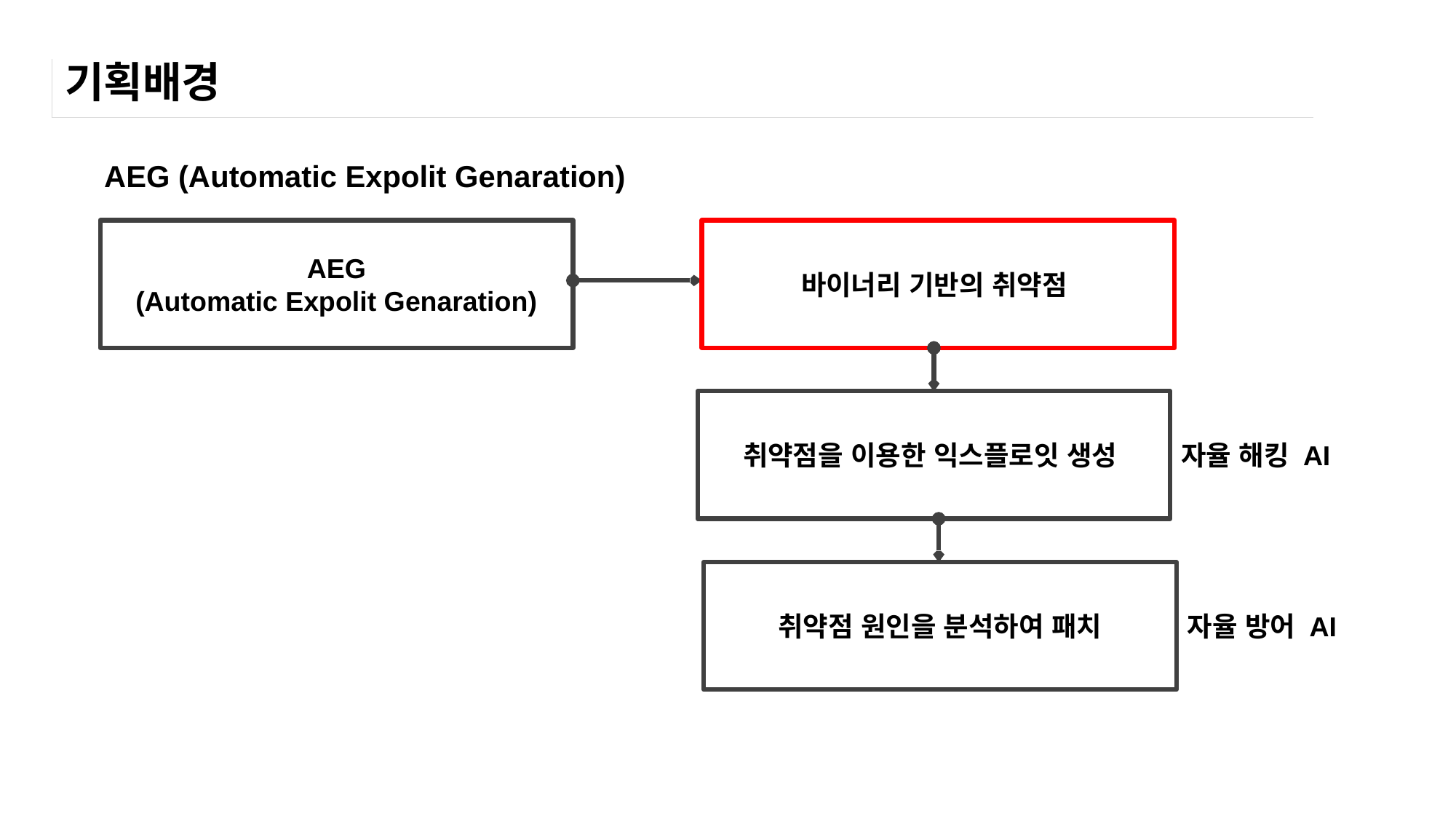

# 기획배경
AEG (Automatic Expolit Genaration)
AEG
(Automatic Expolit Genaration)
바이너리 기반의 취약점
취약점을 이용한 익스플로잇 생성
자율 해킹 AI
취약점 원인을 분석하여 패치
자율 방어 AI